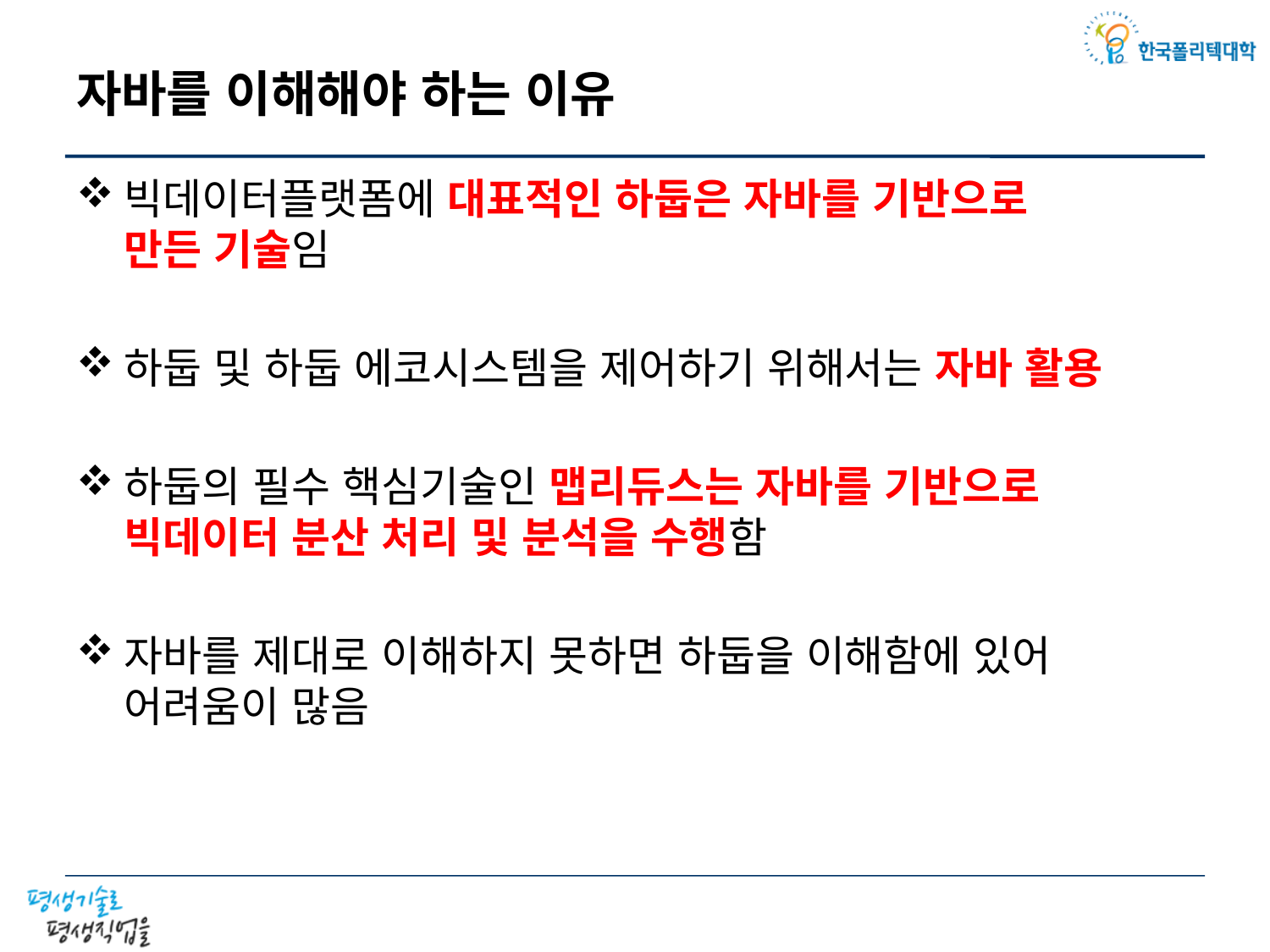

# 자바를 이해해야 하는 이유
빅데이터플랫폼에 대표적인 하둡은 자바를 기반으로
만든 기술임

하둡 및 하둡 에코시스템을 제어하기 위해서는 자바 활용

하둡의 필수 핵심기술인 맵리듀스는 자바를 기반으로
빅데이터 분산 처리 및 분석을 수행함

자바를 제대로 이해하지 못하면 하둡을 이해함에 있어
어려움이 많음